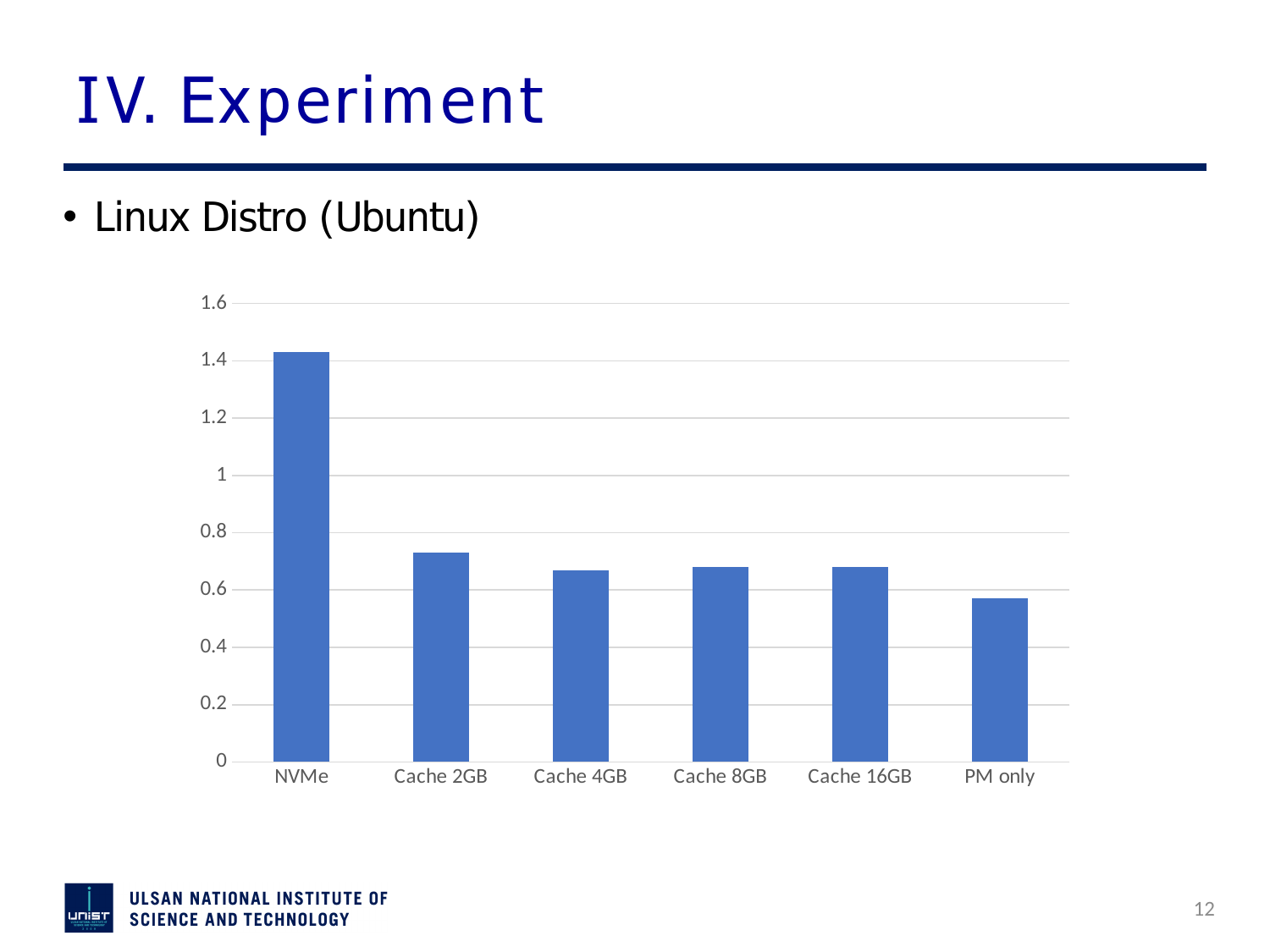

# IV. Experiment
Linux Distro (Ubuntu)

### Chart

| Category | 계열 1 |
|---|---|
| NVMe | 1.43 |
| Cache 2GB | 0.73 |
| Cache 4GB | 0.67 |
| Cache 8GB | 0.68 |
| Cache 16GB | 0.68 |
| PM only | 0.57 |